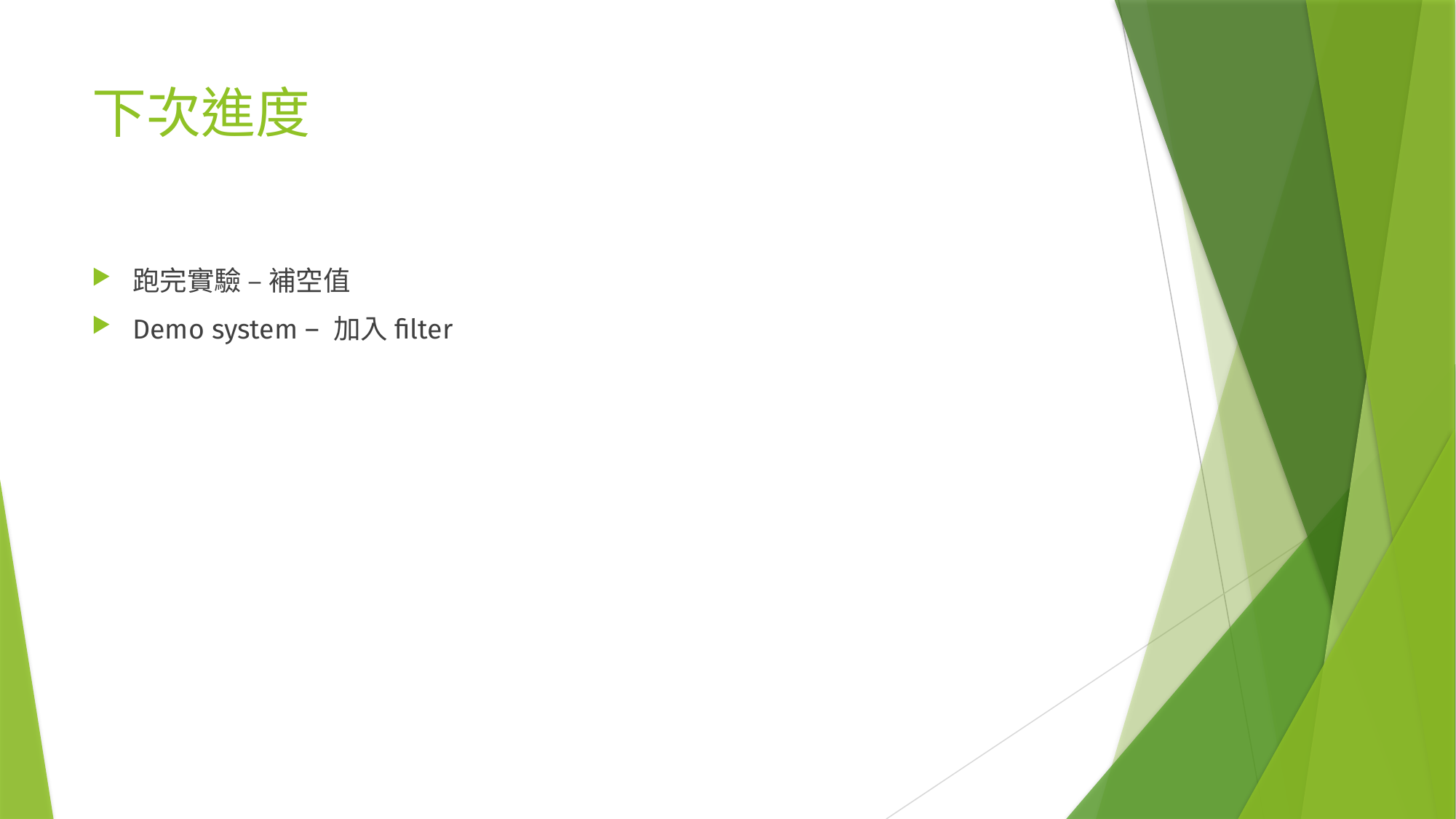

# 下次進度
跑完實驗 – 補空值
Demo system – 加入filter